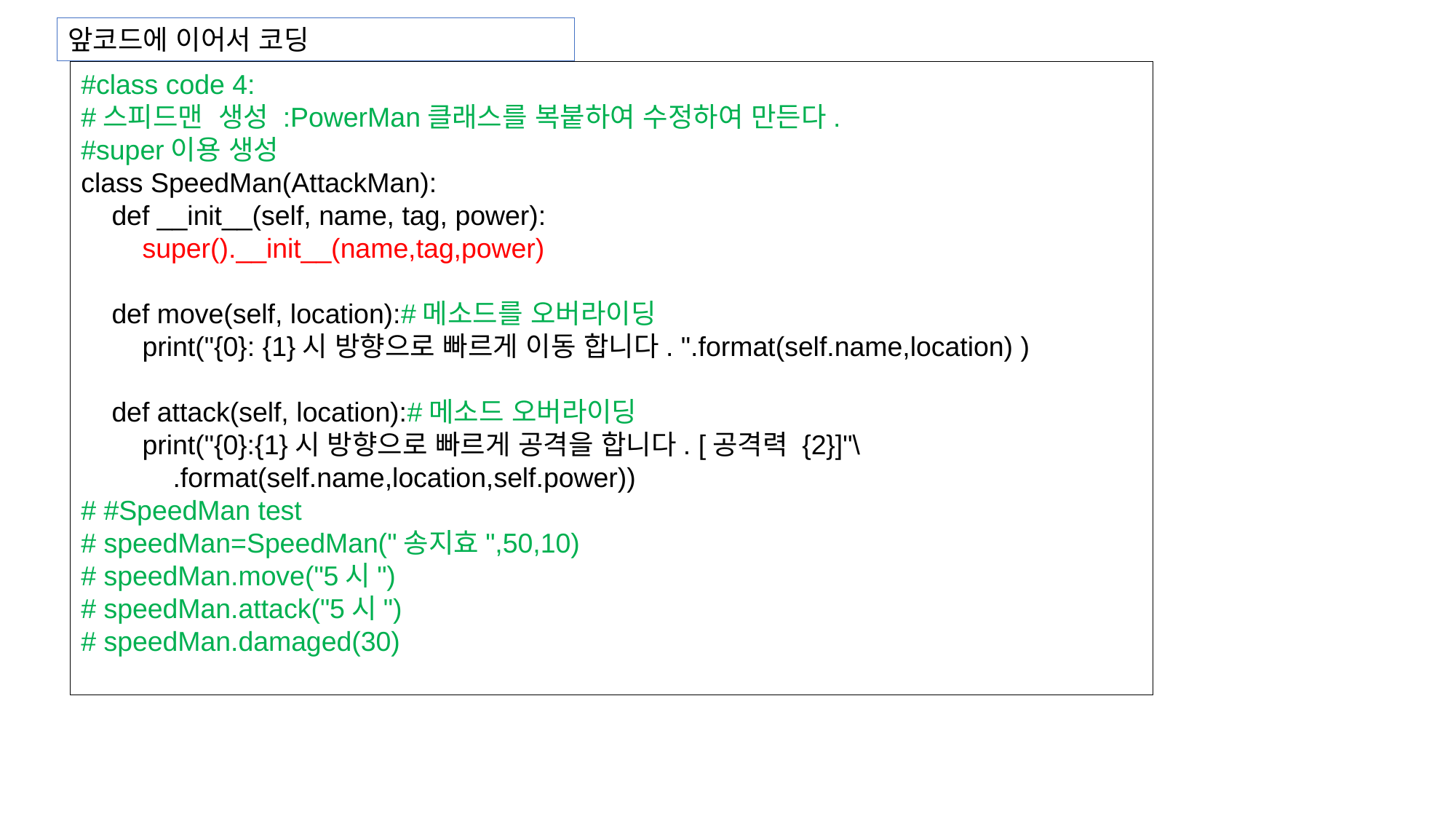

앞코드에 이어서 코딩
#class code 4:
#스피드맨  생성 :PowerMan클래스를 복붙하여 수정하여 만든다.
#super이용 생성
class SpeedMan(AttackMan):
    def __init__(self, name, tag, power):
        super().__init__(name,tag,power)

    def move(self, location):#메소드를 오버라이딩
        print("{0}: {1}시 방향으로 빠르게 이동 합니다. ".format(self.name,location) )

    def attack(self, location):#메소드 오버라이딩
        print("{0}:{1}시 방향으로 빠르게 공격을 합니다. [공격력 {2}]"\
            .format(self.name,location,self.power))
# #SpeedMan test
# speedMan=SpeedMan("송지효",50,10)
# speedMan.move("5시")
# speedMan.attack("5시")
# speedMan.damaged(30)